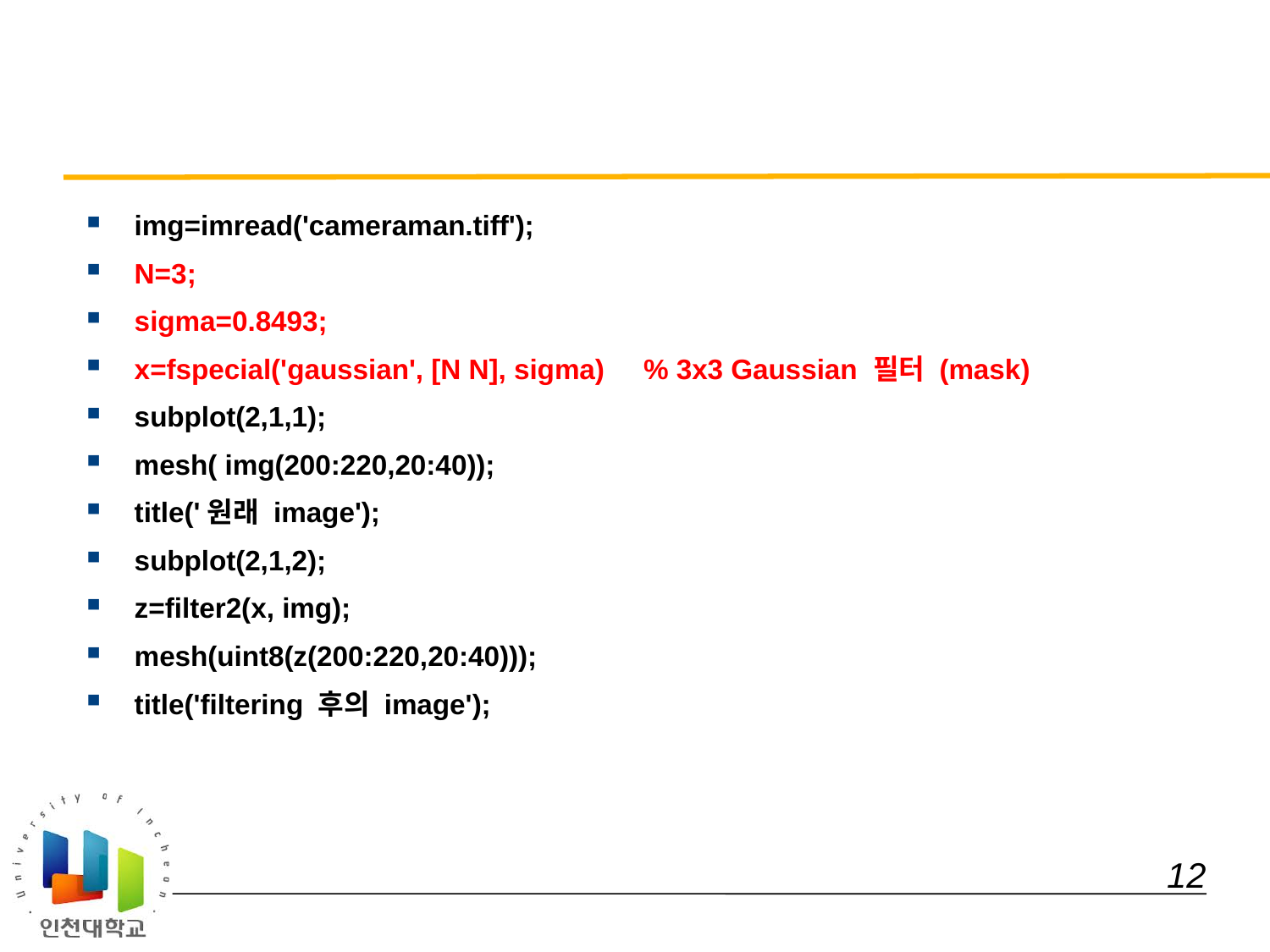

#
img=imread('cameraman.tiff');
N=3;
sigma=0.8493;
x=fspecial('gaussian', [N N], sigma)     % 3x3 Gaussian 필터 (mask)
subplot(2,1,1);
mesh( img(200:220,20:40));
title('원래 image');
subplot(2,1,2);
z=filter2(x, img);
mesh(uint8(z(200:220,20:40)));
title('filtering 후의 image');
 12